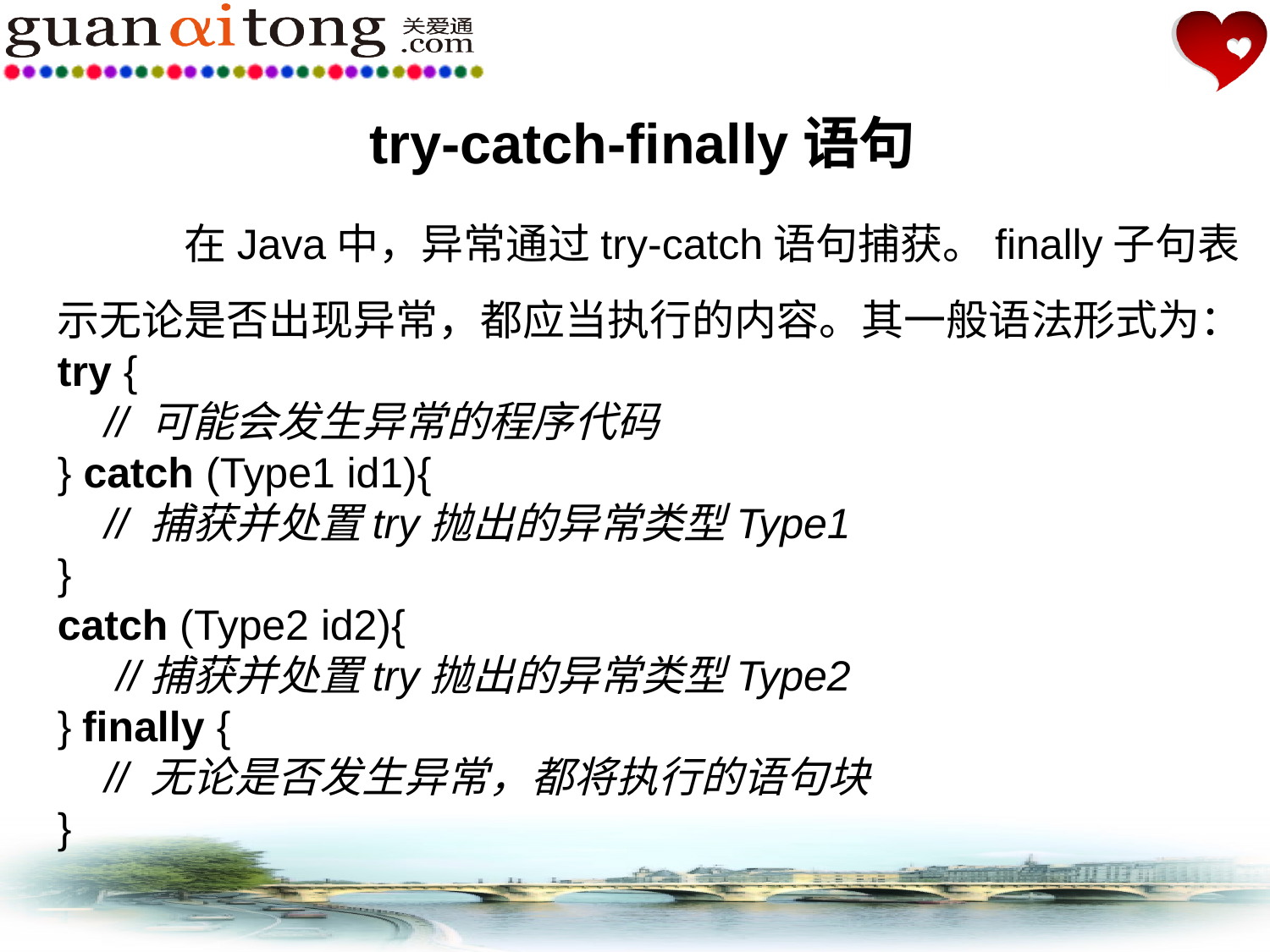

try-catch-finally语句
	在Java中，异常通过try-catch语句捕获。finally子句表示无论是否出现异常，都应当执行的内容。其一般语法形式为：
try {
    // 可能会发生异常的程序代码
} catch (Type1 id1){
    // 捕获并处置try抛出的异常类型Type1
}
catch (Type2 id2){
     //捕获并处置try抛出的异常类型Type2
} finally {
    // 无论是否发生异常，都将执行的语句块
}